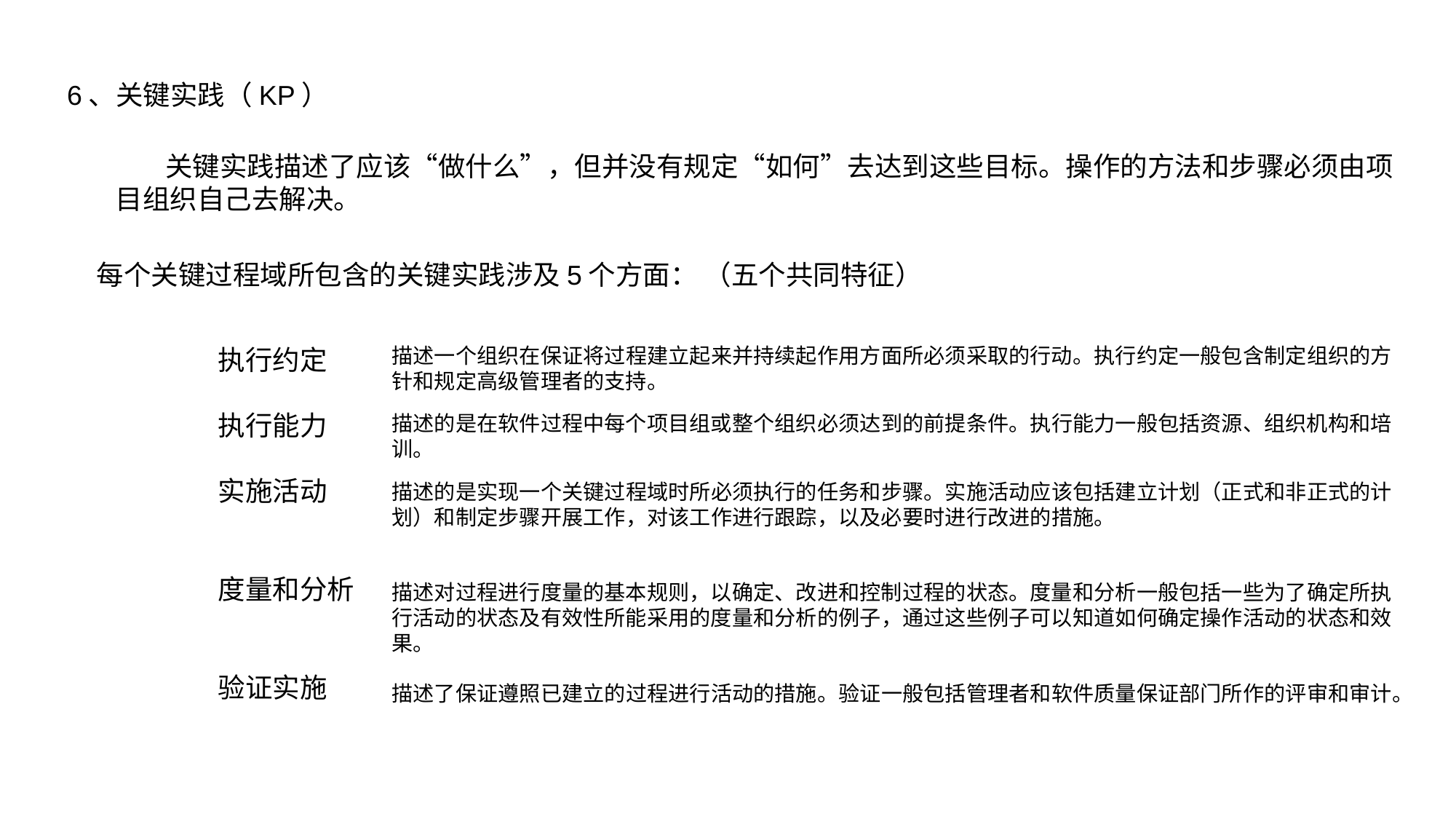

6、关键实践（KP）
       关键实践描述了应该“做什么”，但并没有规定“如何”去达到这些目标。操作的方法和步骤必须由项目组织自己去解决。
每个关键过程域所包含的关键实践涉及5个方面： （五个共同特征）
执行约定

执行能力

实施活动

度量和分析

验证实施
描述一个组织在保证将过程建立起来并持续起作用方面所必须采取的行动。执行约定一般包含制定组织的方针和规定高级管理者的支持。
描述的是在软件过程中每个项目组或整个组织必须达到的前提条件。执行能力一般包括资源、组织机构和培训。
描述的是实现一个关键过程域时所必须执行的任务和步骤。实施活动应该包括建立计划（正式和非正式的计划）和制定步骤开展工作，对该工作进行跟踪，以及必要时进行改进的措施。
描述对过程进行度量的基本规则，以确定、改进和控制过程的状态。度量和分析一般包括一些为了确定所执行活动的状态及有效性所能采用的度量和分析的例子，通过这些例子可以知道如何确定操作活动的状态和效果。
描述了保证遵照已建立的过程进行活动的措施。验证一般包括管理者和软件质量保证部门所作的评审和审计。